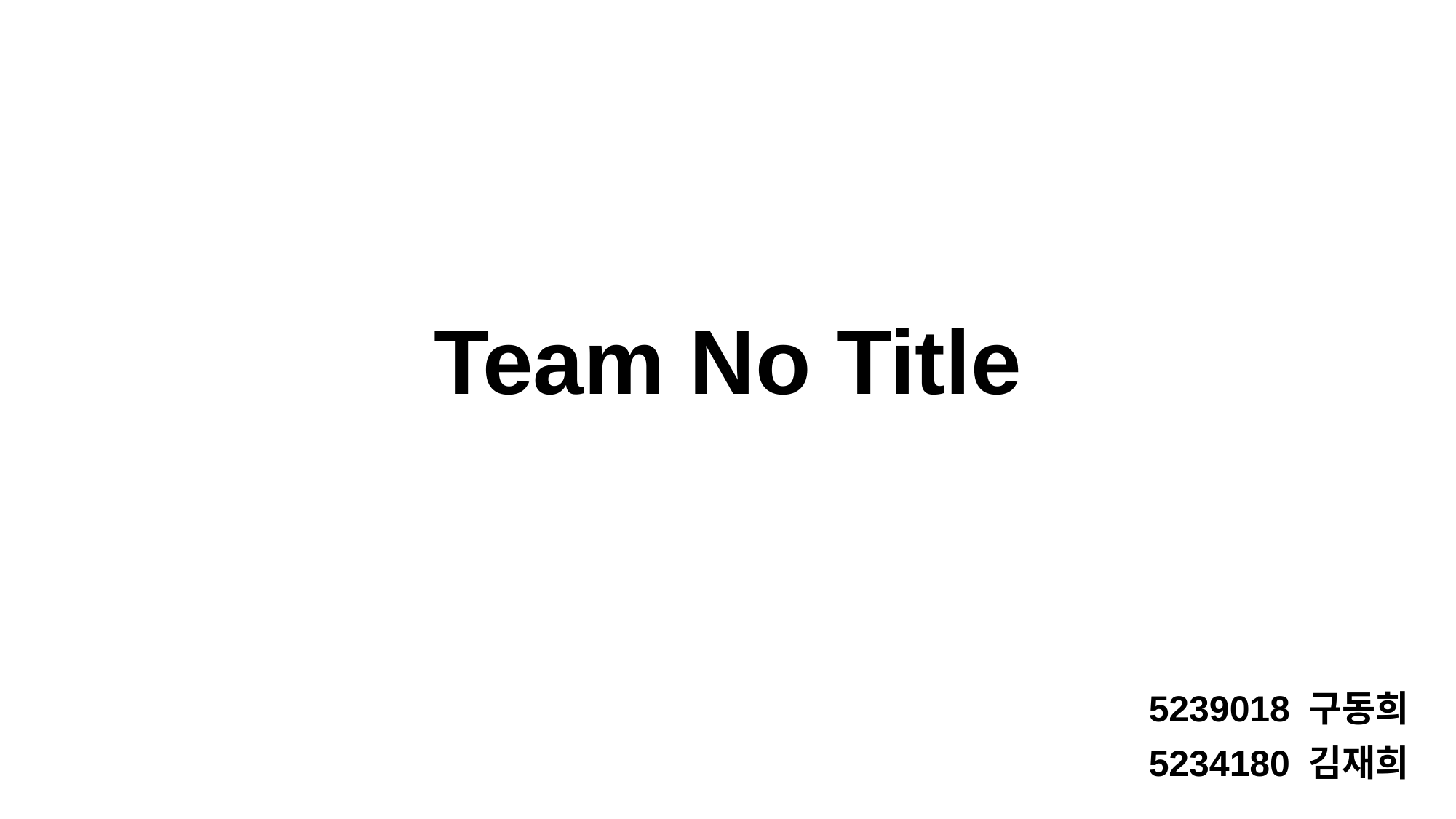

# Team No Title
5239018 구동희
 	5234180 김재희